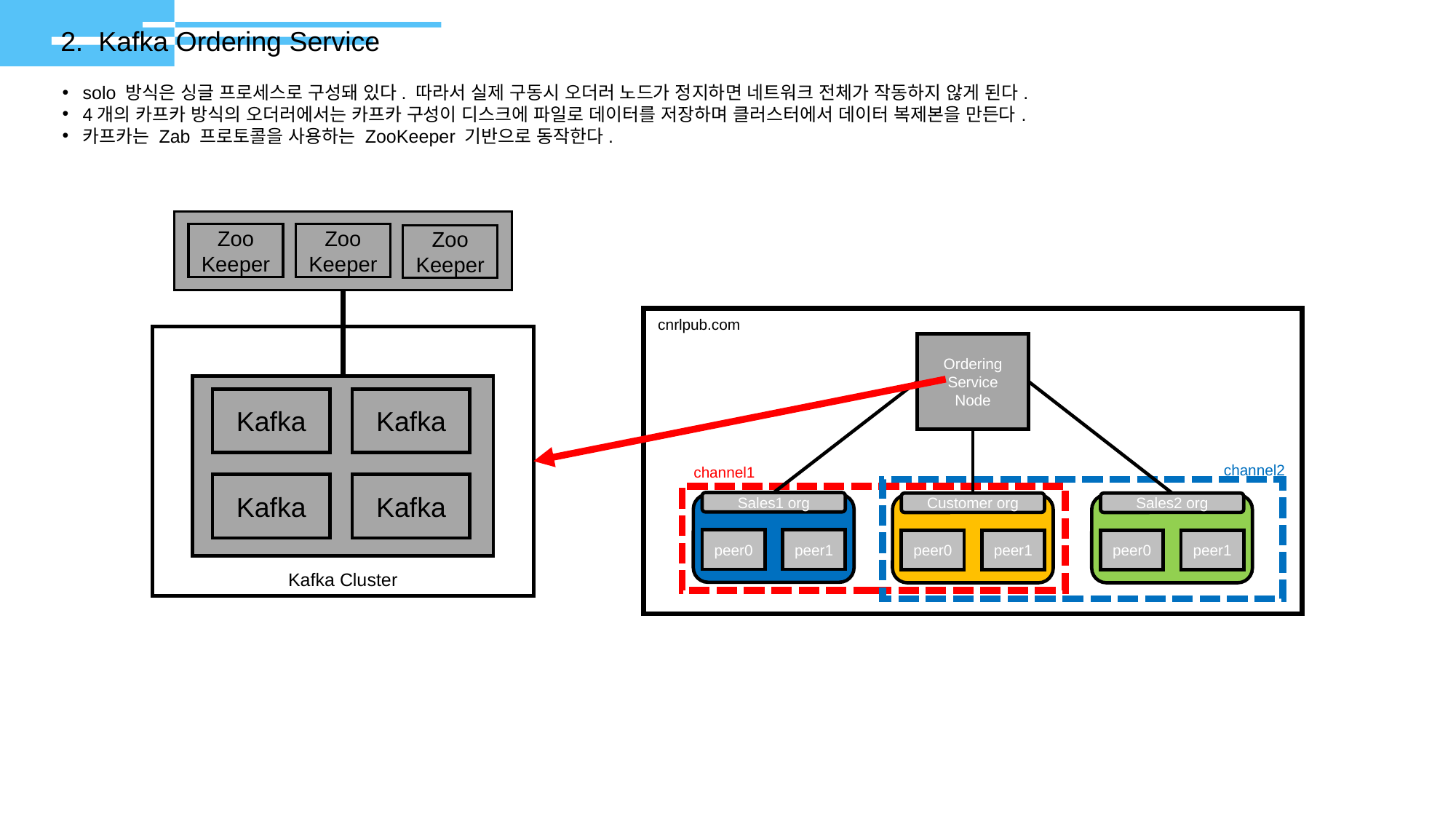

2.  Kafka Ordering Service
solo 방식은 싱글 프로세스로 구성돼 있다. 따라서 실제 구동시 오더러 노드가 정지하면 네트워크 전체가 작동하지 않게 된다.
4개의 카프카 방식의 오더러에서는 카프카 구성이 디스크에 파일로 데이터를 저장하며 클러스터에서 데이터 복제본을 만든다.
카프카는 Zab 프로토콜을 사용하는 ZooKeeper 기반으로 동작한다.

Zoo
Keeper
Zoo
Keeper
Zoo
Keeper

cnrlpub.com
Ordering
Service
Node
channel2
channel1

Sales1 org
Customer org
Sales2 org

peer0
peer1
peer0
peer1
peer0
peer1

Kafka
Kafka
Kafka
Kafka
Kafka Cluster